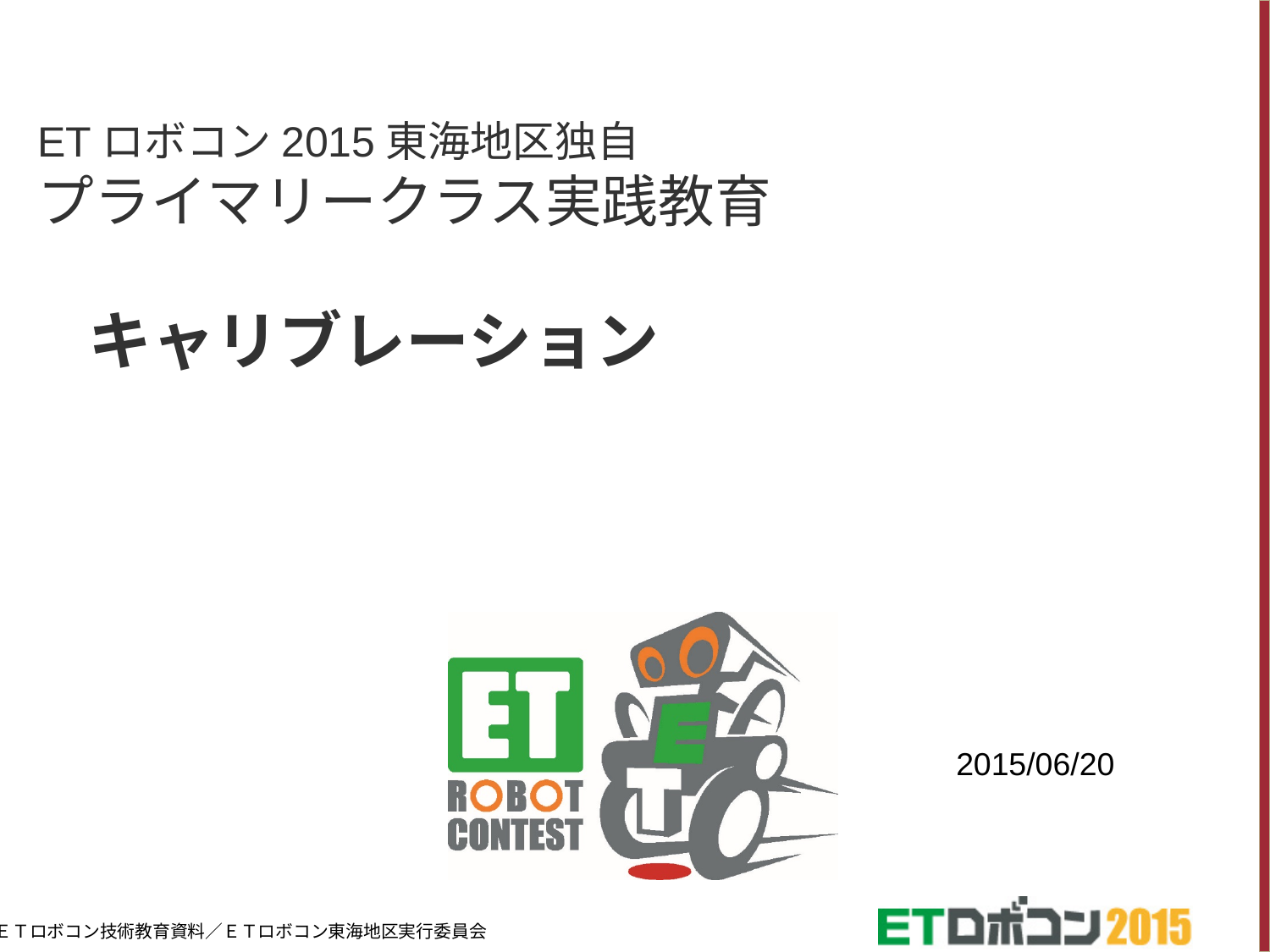

# ETロボコン2015東海地区独自 プライマリークラス実践教育 キャリブレーション
2015/06/20